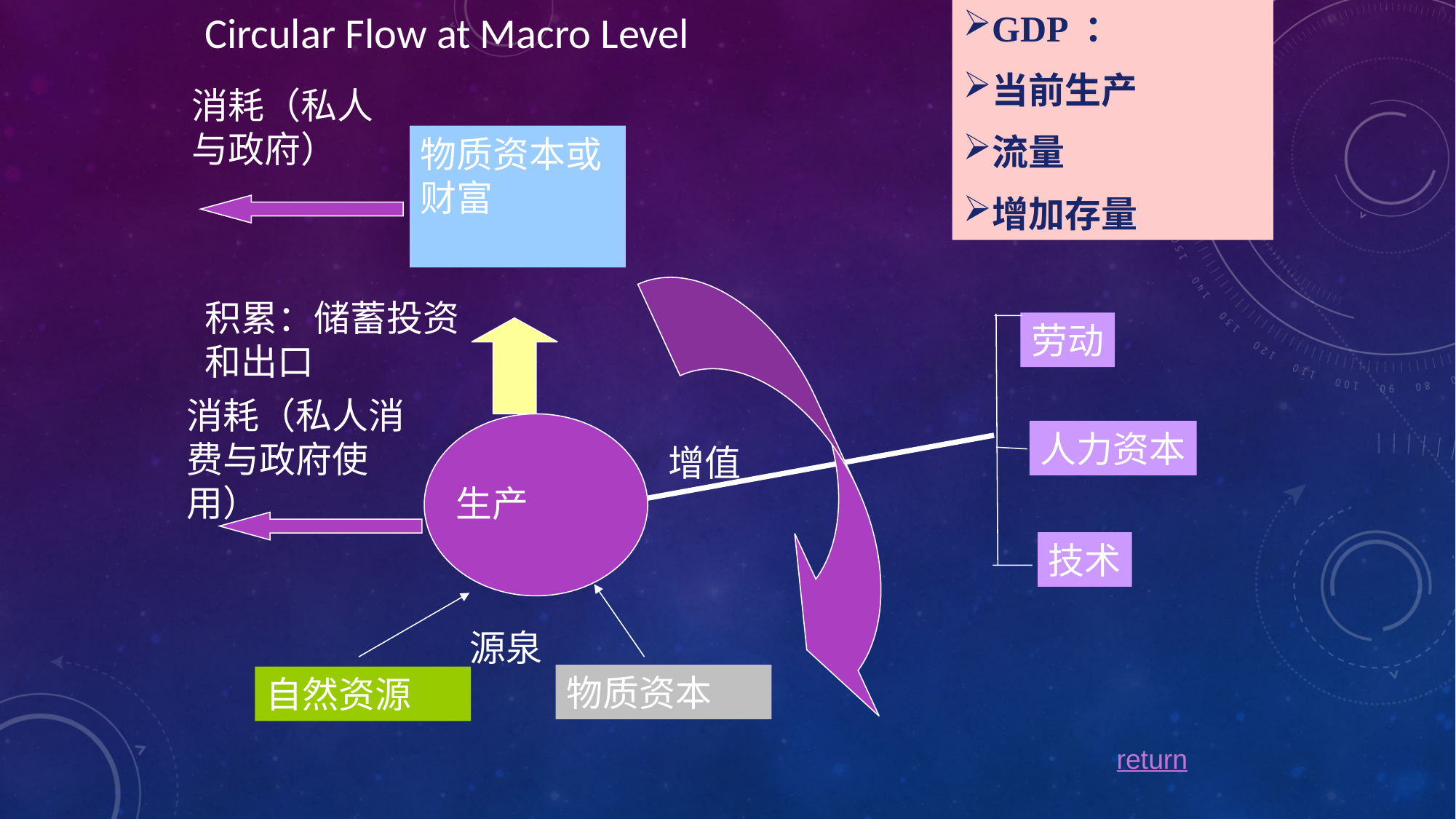

GDP ：
当前生产
流量
增加存量
Circular Flow at Macro Level
消耗（私人与政府）
物质资本或财富

积累：储蓄投资和出口
劳动

消耗（私人消费与政府使用）

人力资本
增值

生产

技术

源泉
物质资本
自然资源
return